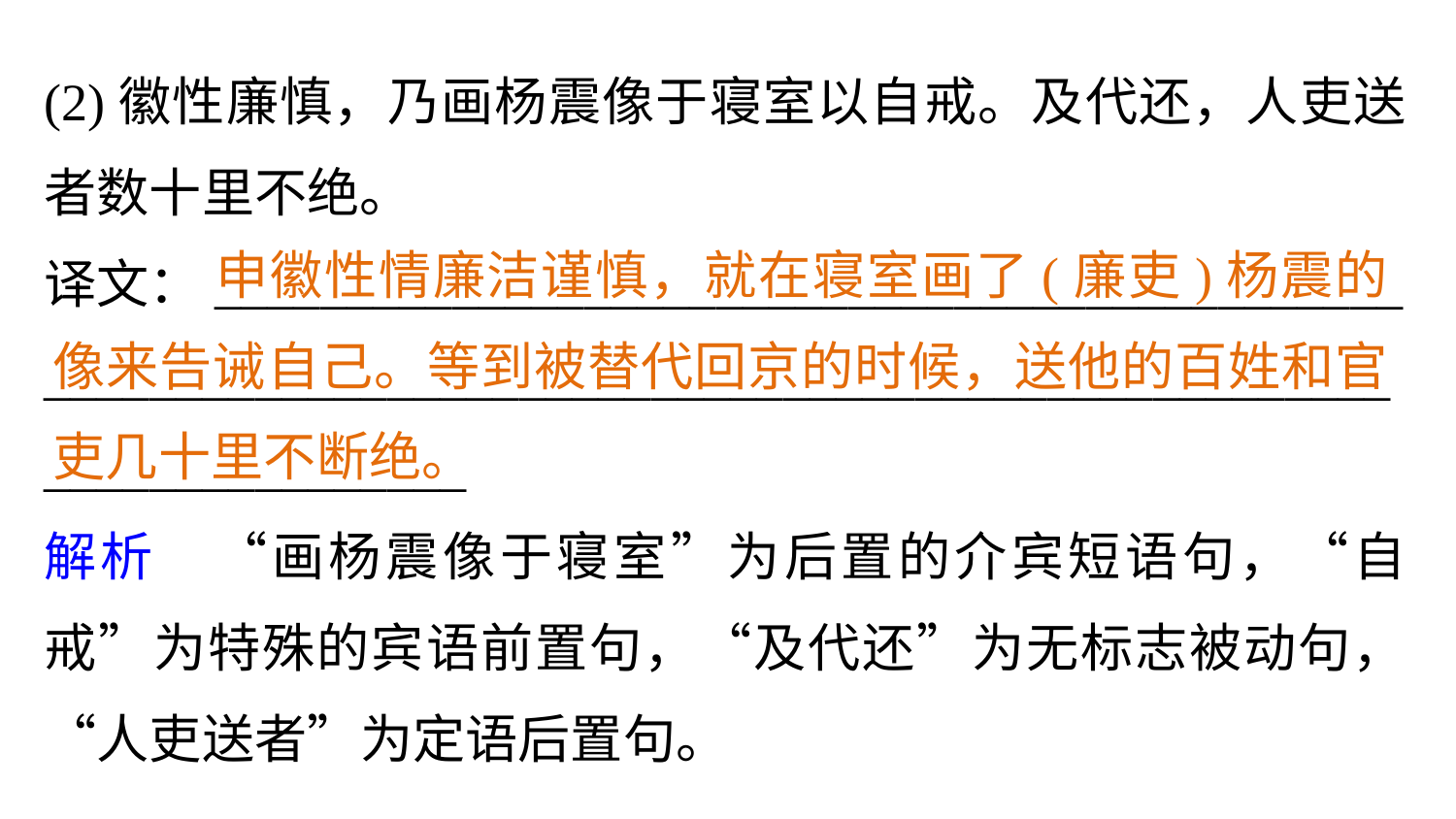

(2)徽性廉慎，乃画杨震像于寝室以自戒。及代还，人吏送者数十里不绝。
译文：_____________________________________________
___________________________________________________________________
解析　“画杨震像于寝室”为后置的介宾短语句，“自戒”为特殊的宾语前置句，“及代还”为无标志被动句，“人吏送者”为定语后置句。
           申徽性情廉洁谨慎，就在寝室画了(廉吏)杨震的像来告诫自己。等到被替代回京的时候，送他的百姓和官吏几十里不断绝。